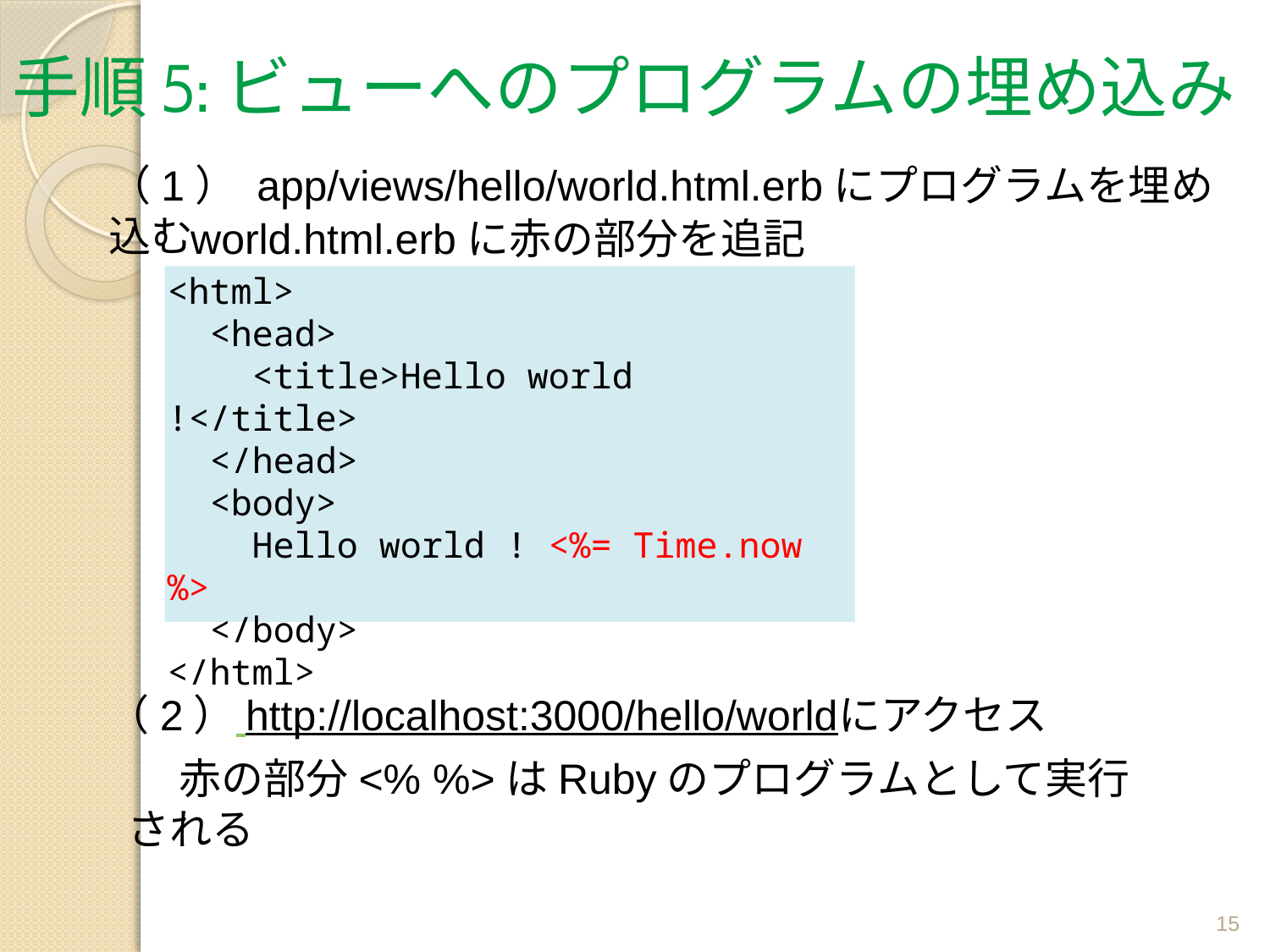

# 手順5:ビューへのプログラムの埋め込み
（1） app/views/hello/world.html.erbにプログラムを埋め込む

　 world.html.erbに赤の部分を追記
<html>
  <head>
    <title>Hello world !</title>
  </head>
  <body>
    Hello world ! <%= Time.now %>
  </body>
</html>

（2） http://localhost:3000/hello/worldにアクセス
　 赤の部分<% %>はRubyのプログラムとして実行される
15